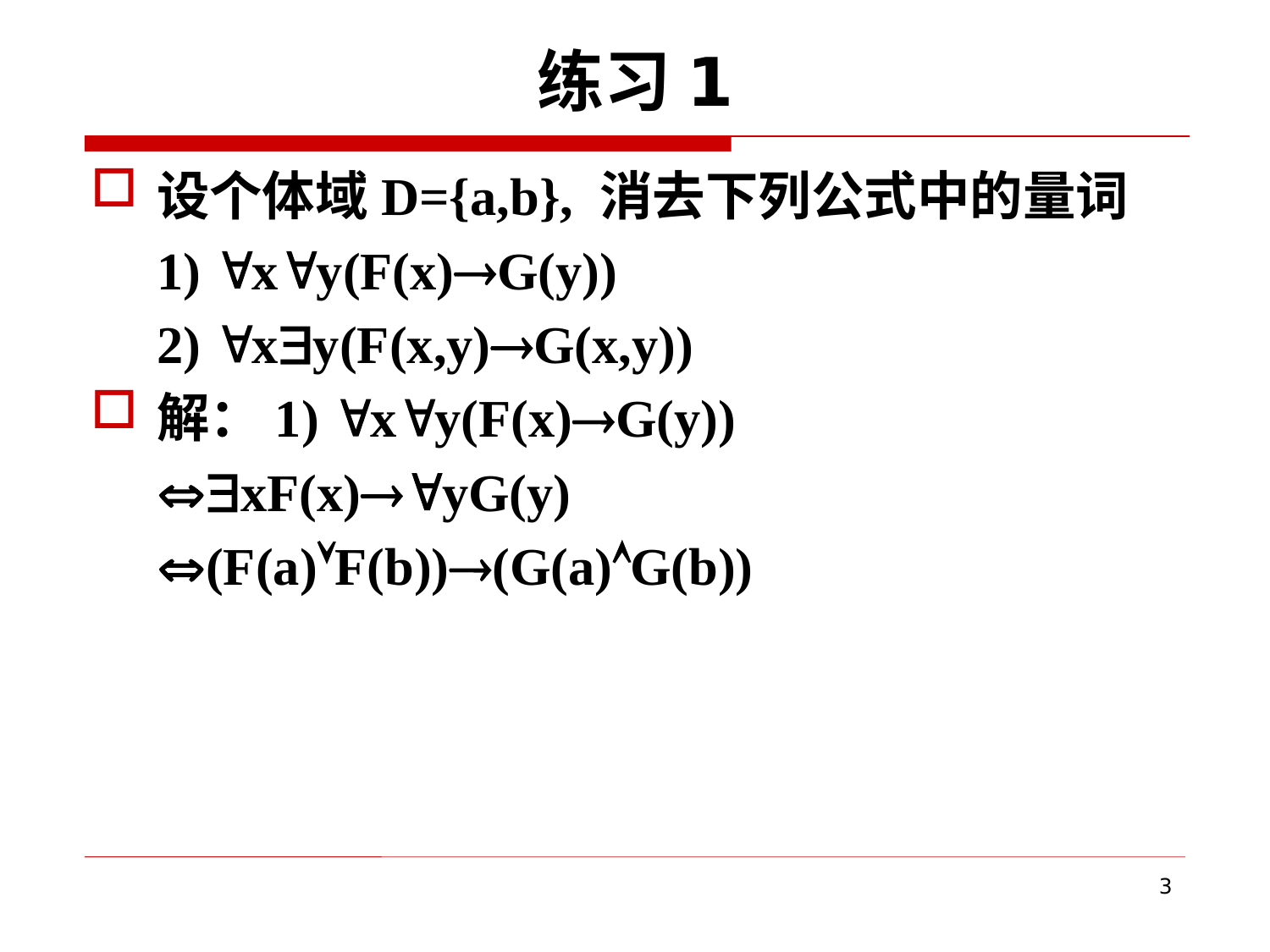

# 练习1
设个体域D={a,b}, 消去下列公式中的量词
1) ∀x∀y(F(x)→G(y))
2) ∀x∃y(F(x,y)→G(x,y))
解：1) ∀x∀y(F(x)→G(y))
⇔∃xF(x)→∀yG(y)
⇔(F(a)∨F(b))→(G(a)∧G(b))
3